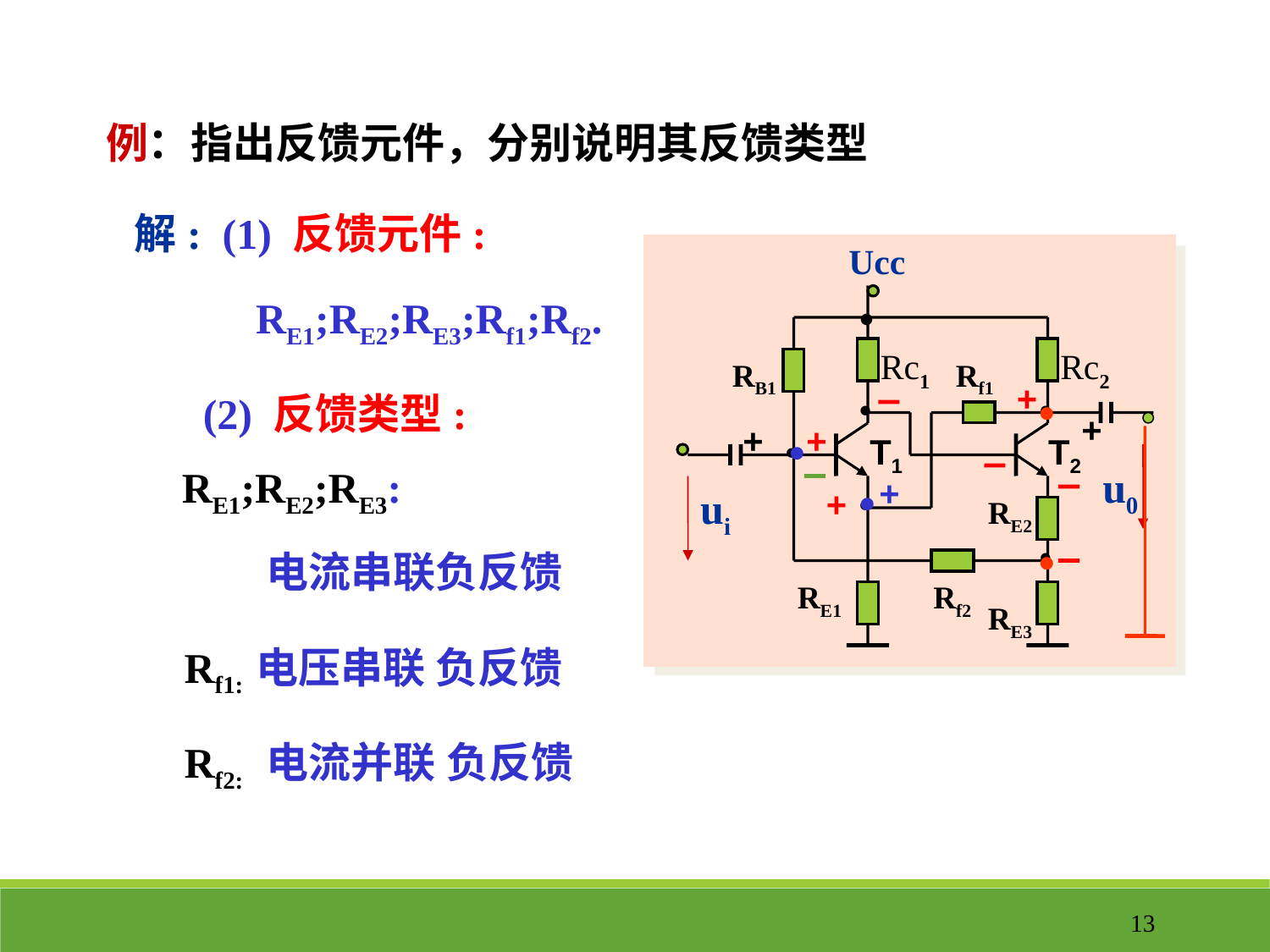

例：指出反馈元件，分别说明其反馈类型
 解:  (1) 反馈元件:
Ucc

Rc1

Rc2
RB1

Rf1
•
•

+

+

•

T1

T2

u0

ui
•

RE2

•

RE1
Rf2

RE3

•

RE1;RE2;RE3;Rf1;Rf2.
·
+
(2) 反馈类型:
·

+

·
RE1;RE2;RE3:
+

+

·
电流串联负反馈

Rf1:
电压串联
负反馈
Rf2:
电流并联
负反馈
13